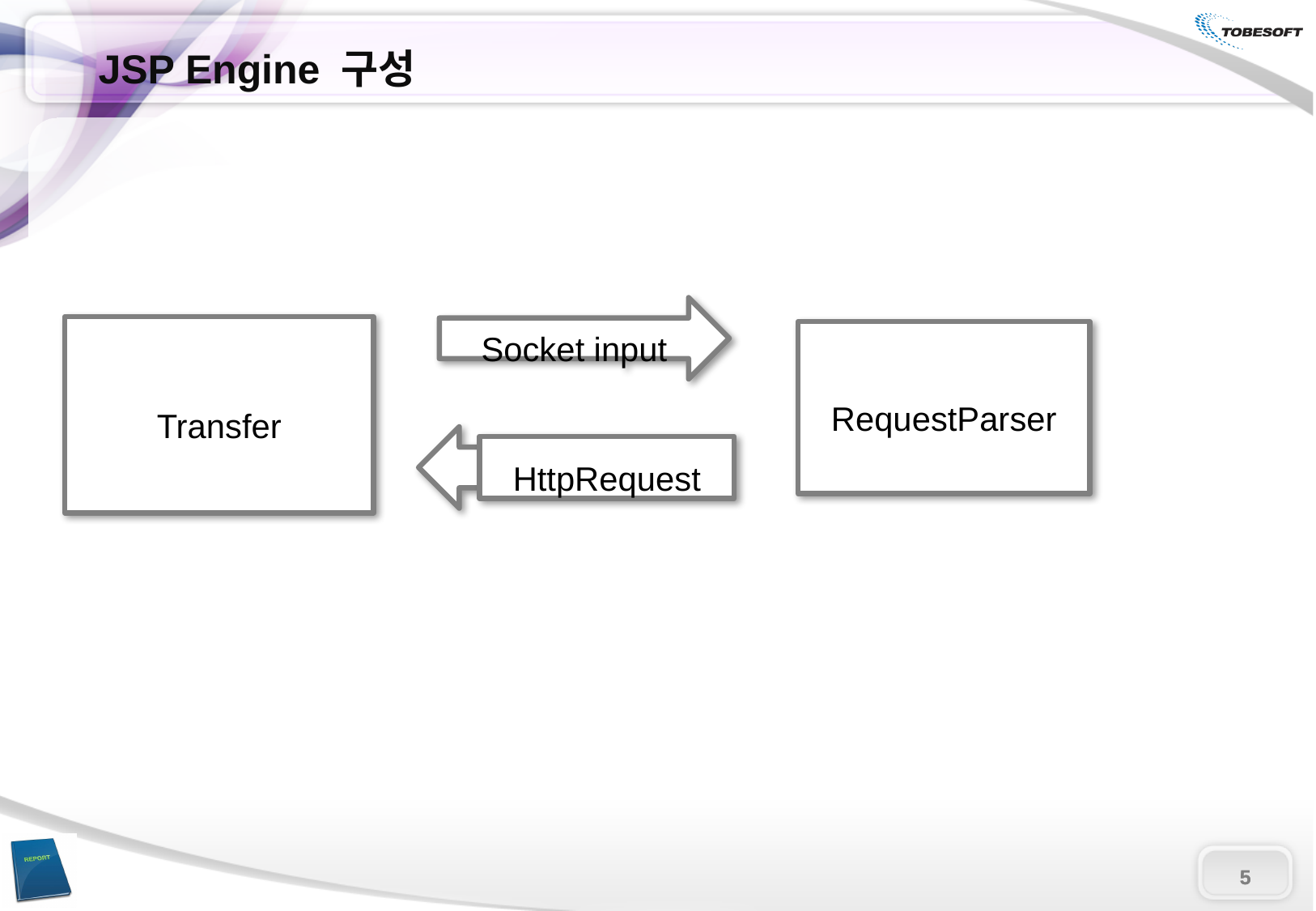

JSP Engine 구성
Socket input
Transfer
RequestParser

HttpRequest
5
5